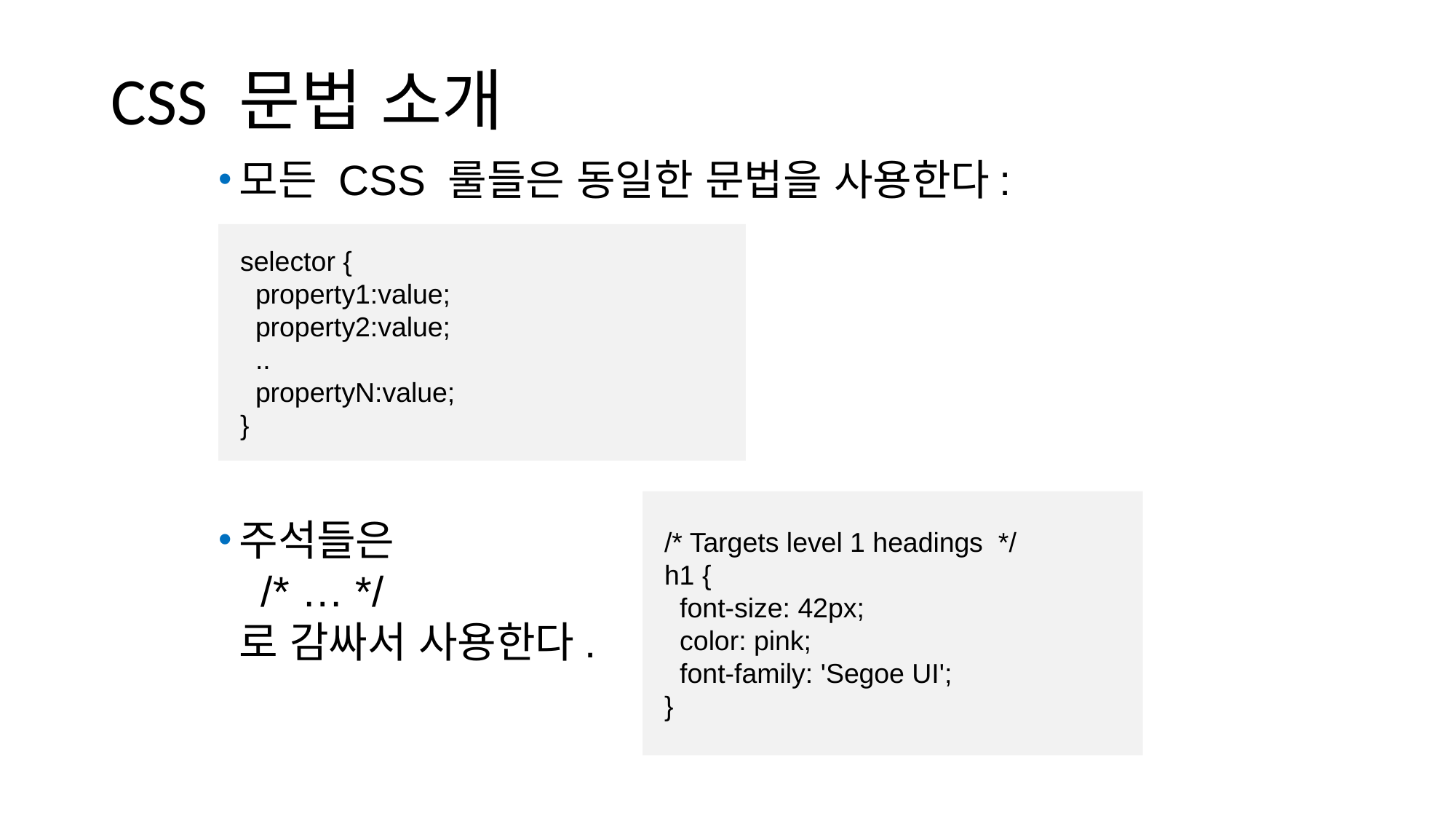

# CSS 문법 소개
모든 CSS 룰들은 동일한 문법을 사용한다:

주석들은
 /* … */
로 감싸서 사용한다.

selector {
  property1:value;
  property2:value;
  ..
  propertyN:value;
}
/* Targets level 1 headings  */
h1 {
  font-size: 42px;
  color: pink;
  font-family: 'Segoe UI';
}